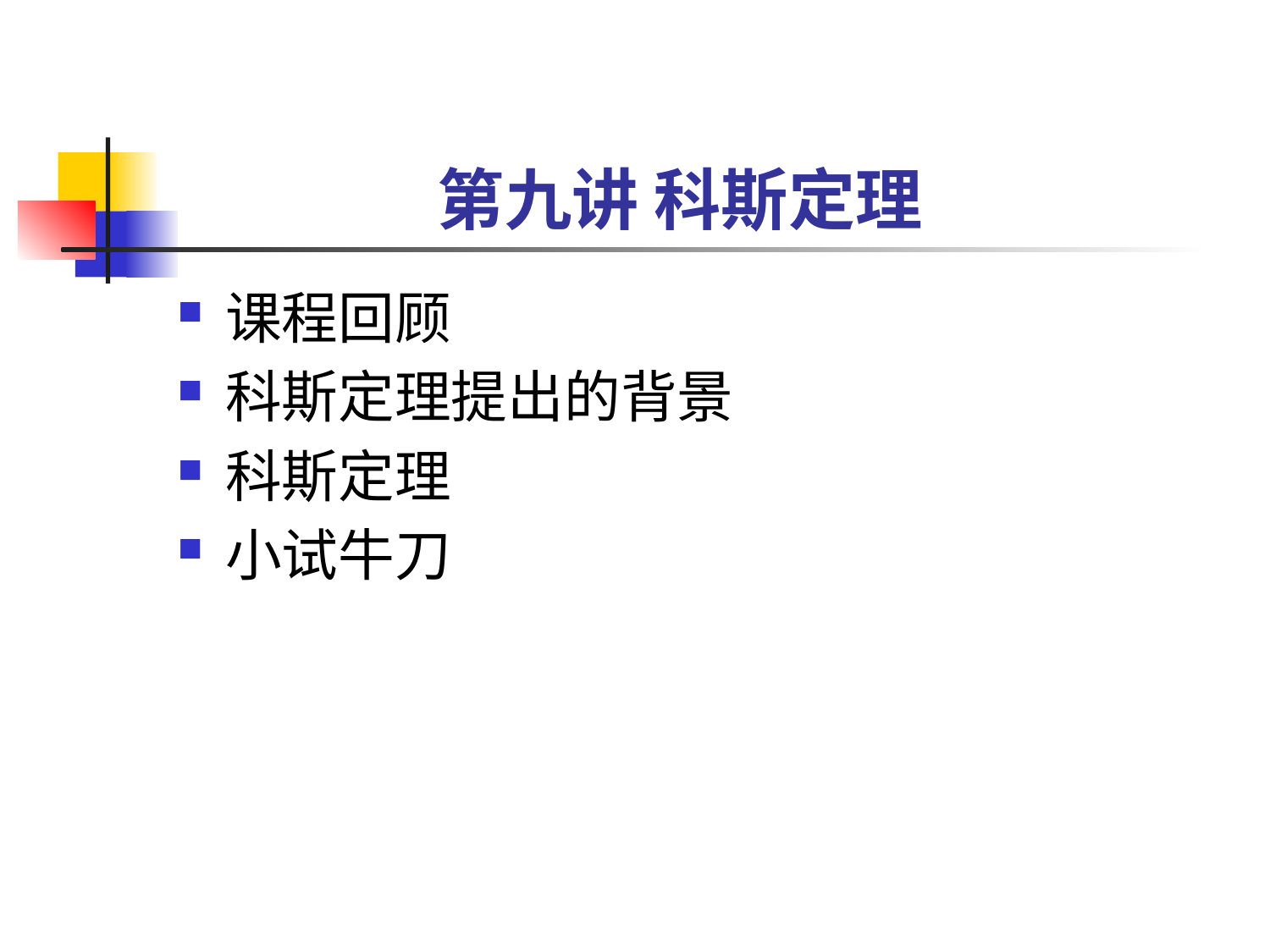

# 第九讲 科斯定理
课程回顾
科斯定理提出的背景
科斯定理
小试牛刀